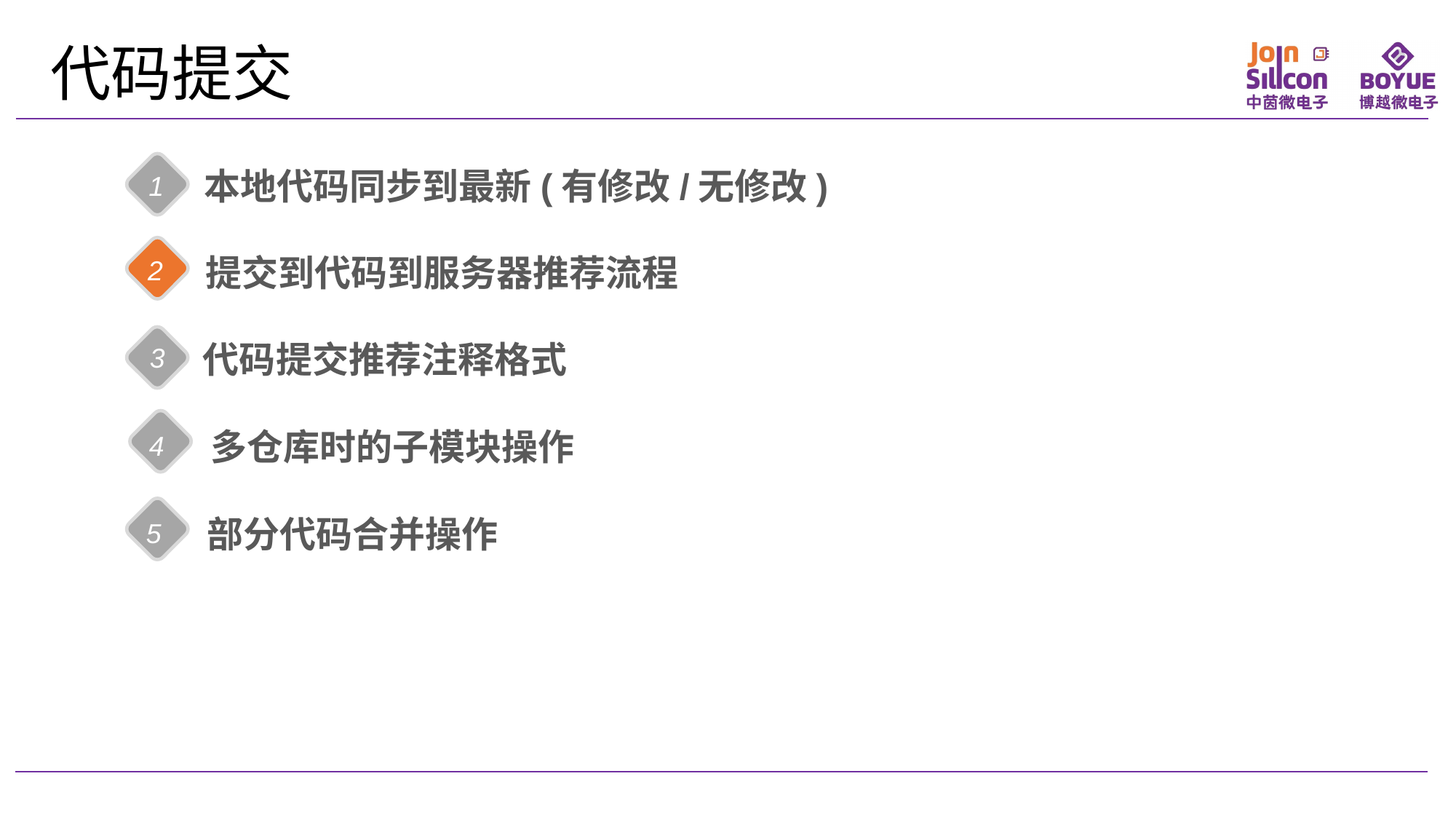

代码提交
本地代码同步到最新(有修改/无修改)

1
提交到代码到服务器推荐流程

2
代码提交推荐注释格式

3
多仓库时的子模块操作

4
部分代码合并操作

5